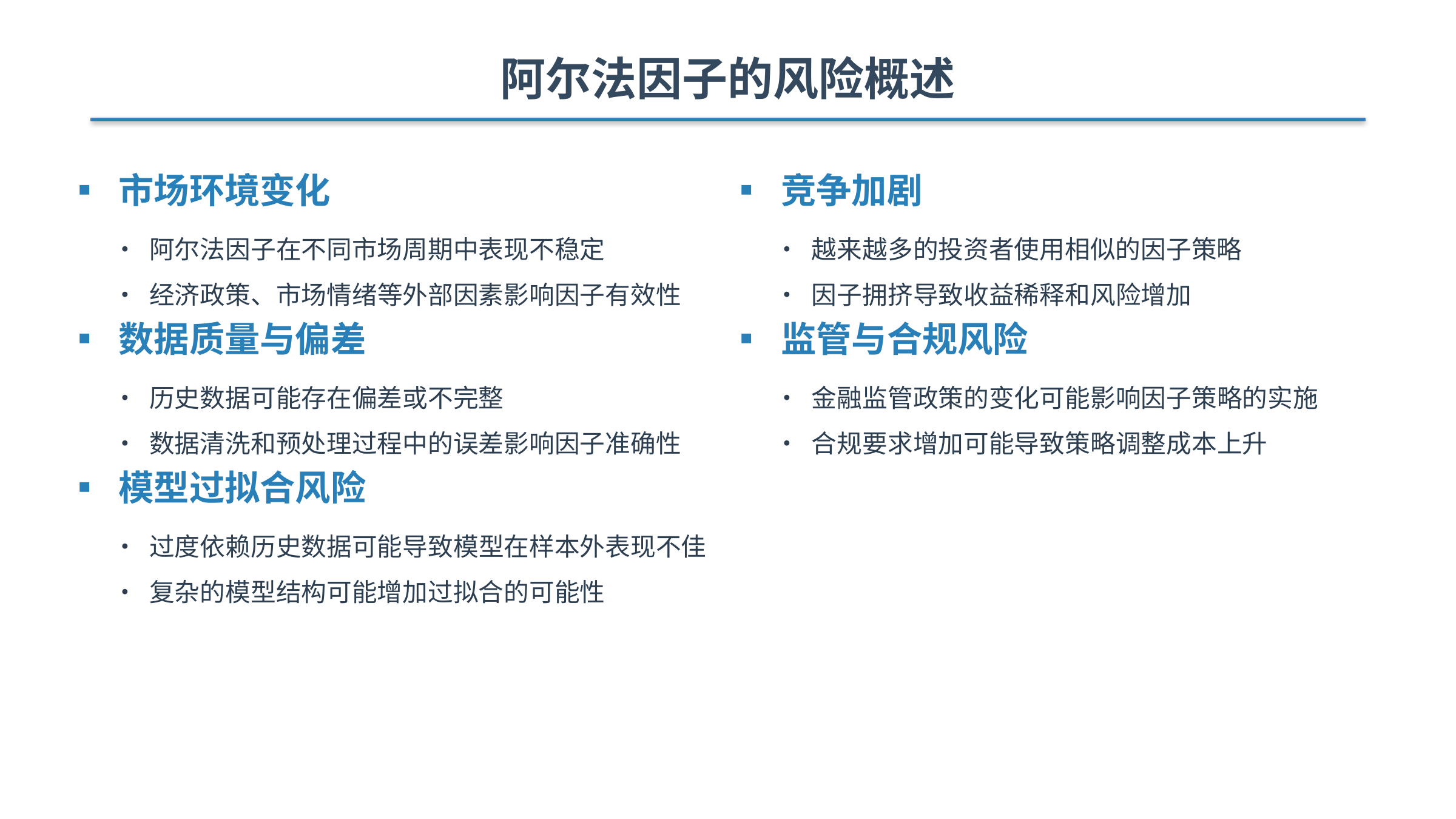

阿尔法因子的风险概述

▪ 市场环境变化
• 阿尔法因子在不同市场周期中表现不稳定
• 经济政策、市场情绪等外部因素影响因子有效性
▪ 数据质量与偏差
• 历史数据可能存在偏差或不完整
• 数据清洗和预处理过程中的误差影响因子准确性
▪ 模型过拟合风险
• 过度依赖历史数据可能导致模型在样本外表现不佳
• 复杂的模型结构可能增加过拟合的可能性

▪ 竞争加剧
• 越来越多的投资者使用相似的因子策略
• 因子拥挤导致收益稀释和风险增加
▪ 监管与合规风险
• 金融监管政策的变化可能影响因子策略的实施
• 合规要求增加可能导致策略调整成本上升